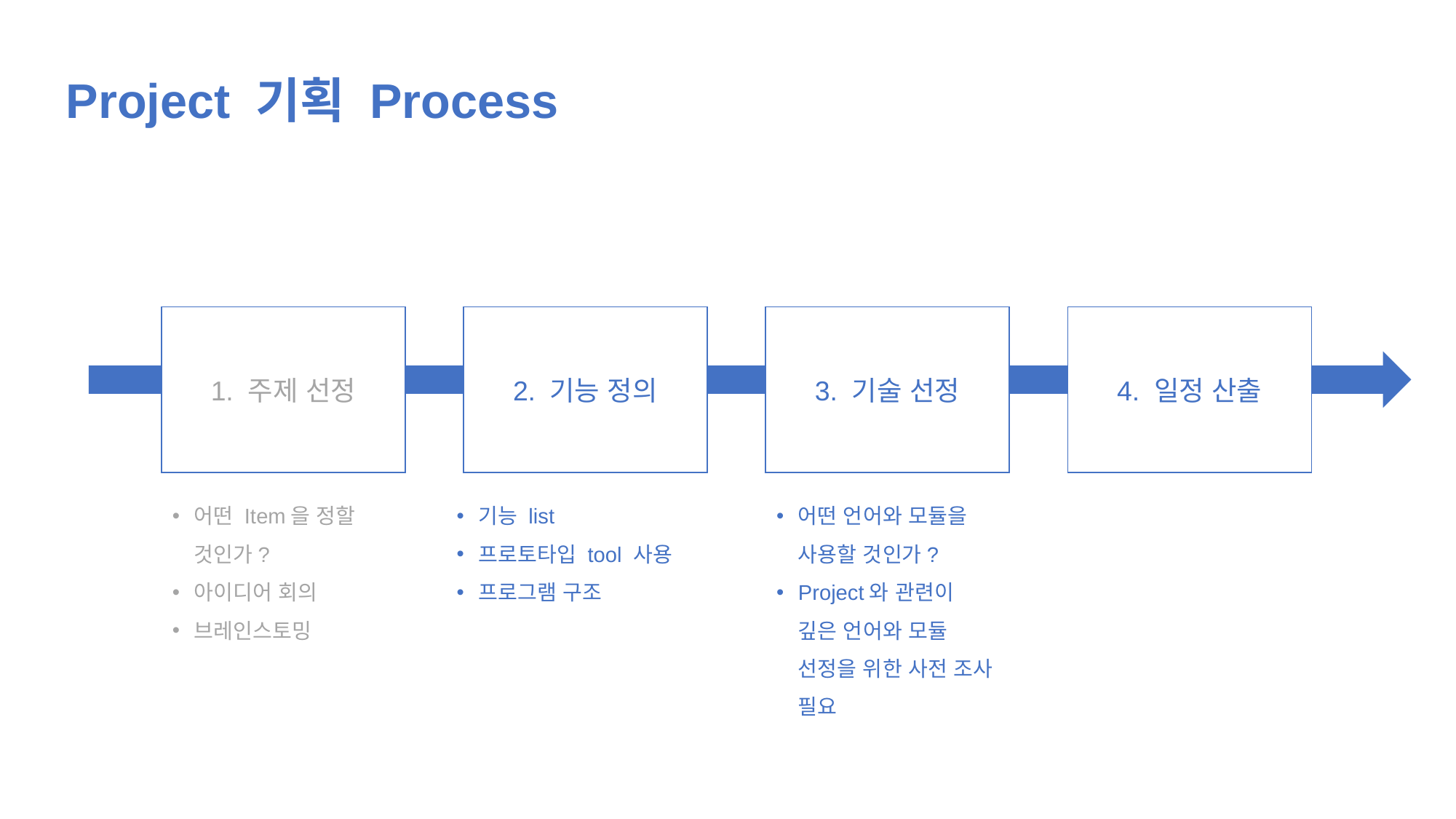

Project 기획 Process
2. 기능 정의
3. 기술 선정
4. 일정 산출
1. 주제 선정

어떤 언어와 모듈을 사용할 것인가?
Project와 관련이 깊은 언어와 모듈 선정을 위한 사전 조사 필요
어떤 Item을 정할 것인가?
아이디어 회의
브레인스토밍
기능 list
프로토타입 tool 사용
프로그램 구조